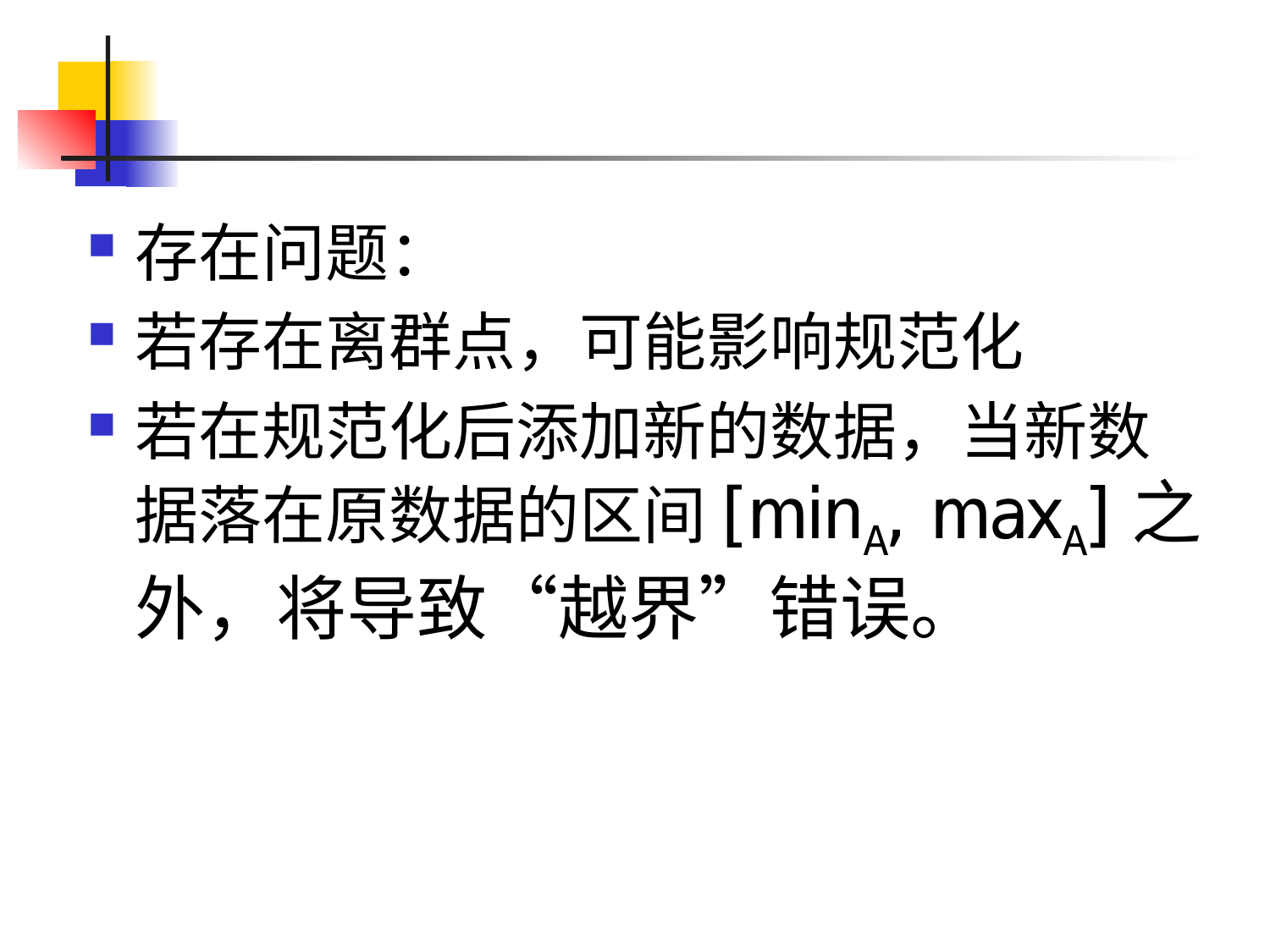

存在问题：
若存在离群点，可能影响规范化
若在规范化后添加新的数据，当新数据落在原数据的区间[minA, maxA]之外，将导致“越界”错误。